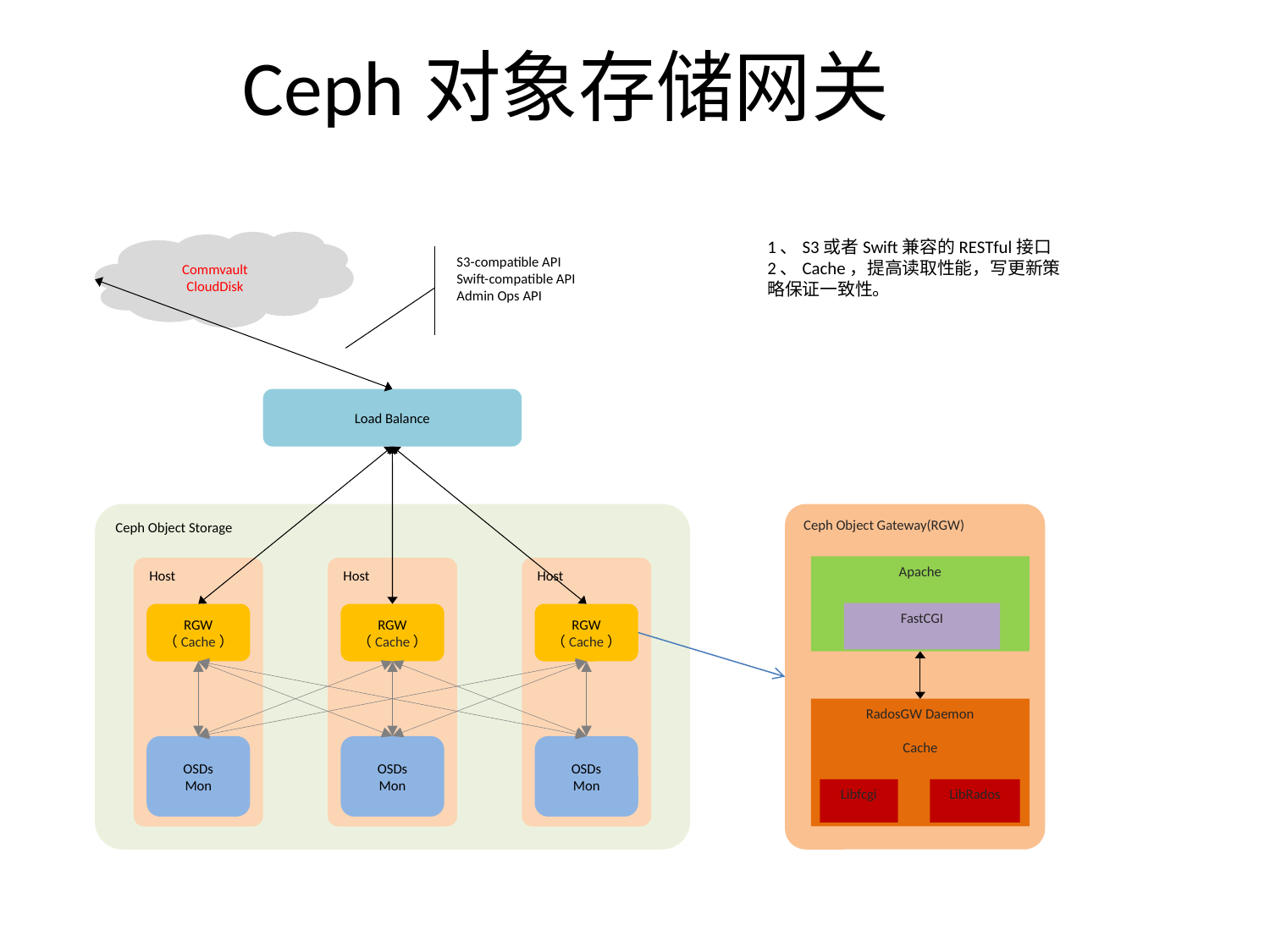

# Ceph对象存储网关
1、S3或者Swift兼容的RESTful接口
2、Cache，提高读取性能，写更新策略保证一致性。
Commvault
CloudDisk
S3-compatible API
Swift-compatible API
Admin Ops API
Load Balance
Ceph Object Storage
Ceph Object Gateway(RGW)
Apache
Host
Host
Host
FastCGI
RGW
（Cache）
RGW
（Cache）
RGW
（Cache）
RadosGW Daemon

Cache
OSDs
Mon
OSDs
Mon
OSDs
Mon
Libfcgi
LibRados